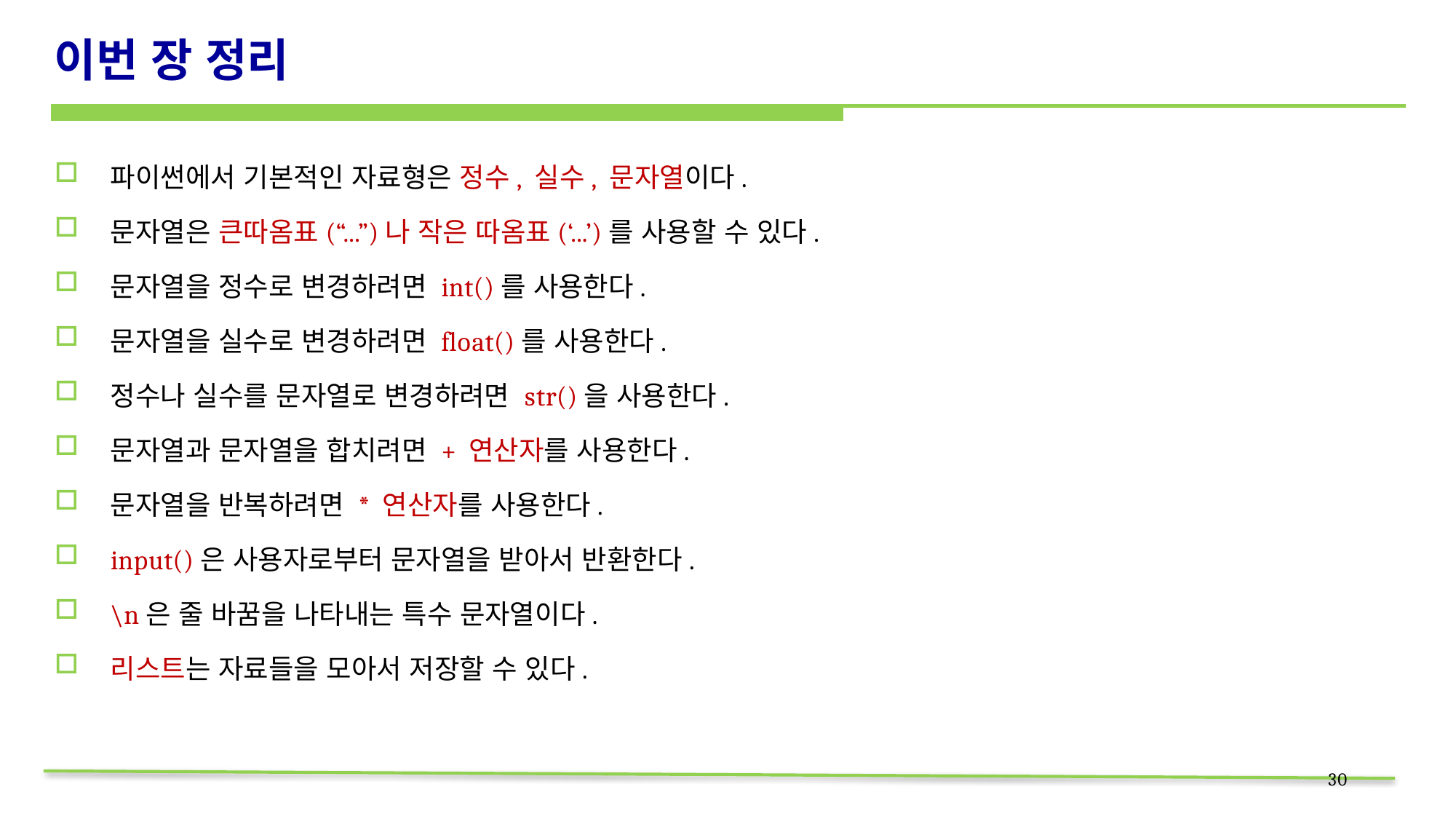

# 이번 장 정리
파이썬에서 기본적인 자료형은 정수, 실수, 문자열이다.
문자열은 큰따옴표(“...”)나 작은 따옴표(‘...’)를 사용할 수 있다.
문자열을 정수로 변경하려면 int()를 사용한다.
문자열을 실수로 변경하려면 float()를 사용한다.
정수나 실수를 문자열로 변경하려면 str()을 사용한다.
문자열과 문자열을 합치려면 + 연산자를 사용한다.
문자열을 반복하려면 * 연산자를 사용한다.
input()은 사용자로부터 문자열을 받아서 반환한다.
\n은 줄 바꿈을 나타내는 특수 문자열이다.
리스트는 자료들을 모아서 저장할 수 있다.

30